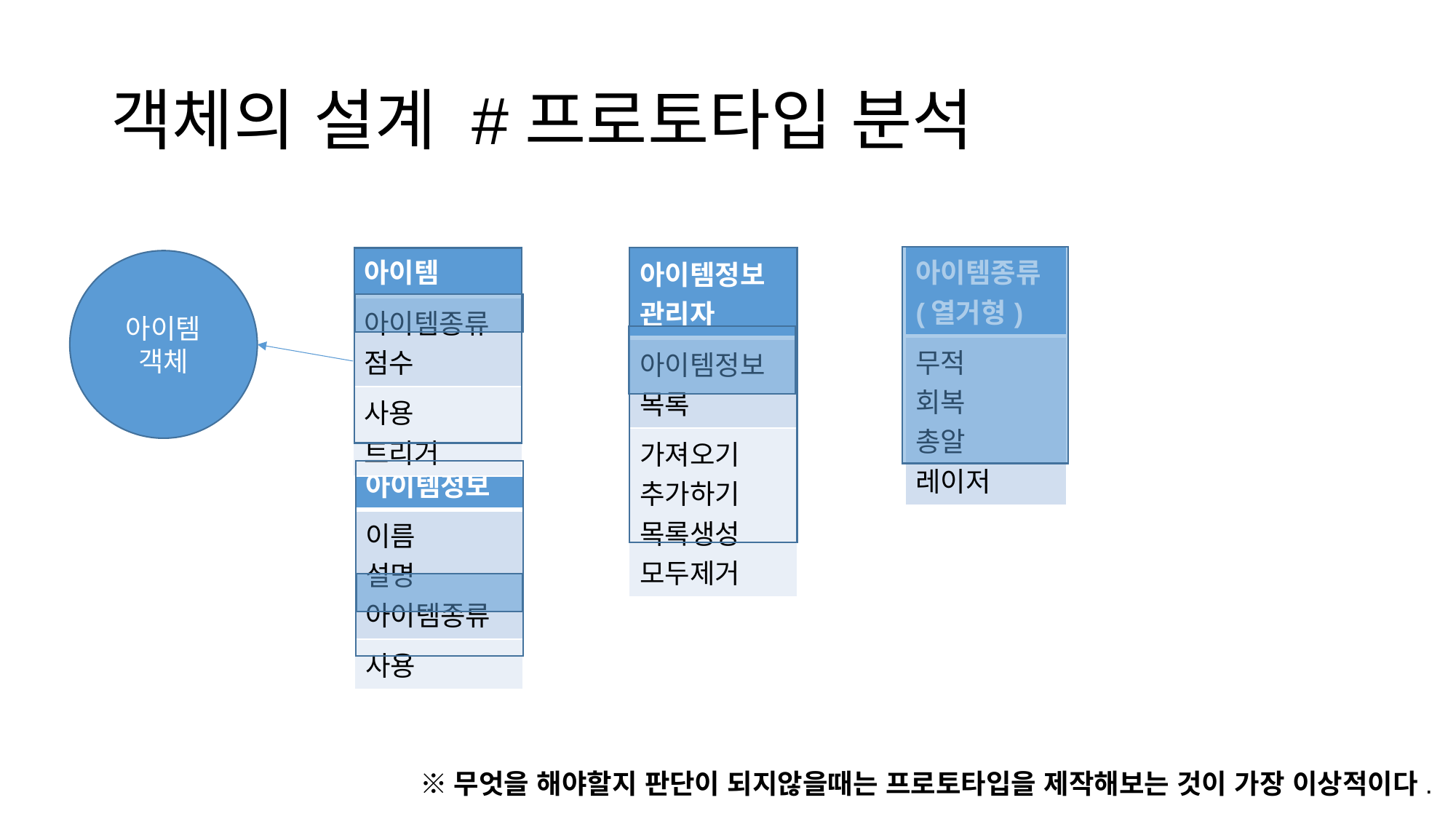

# 객체의 설계 #프로토타입 분석
| 아이템 |
| --- |
| 아이템종류 점수 |
| 사용 트리거 |
| 아이템종류 (열거형) |
| --- |
| 무적 회복 총알 레이저 |

| 아이템정보관리자 |
| --- |
| 아이템정보목록 |
| 가져오기 추가하기 목록생성 모두제거 |
아이템
객체

| 아이템정보 |
| --- |
| 이름 설명 아이템종류 |
| 사용 |

※무엇을 해야할지 판단이 되지않을때는 프로토타입을 제작해보는 것이 가장 이상적이다.